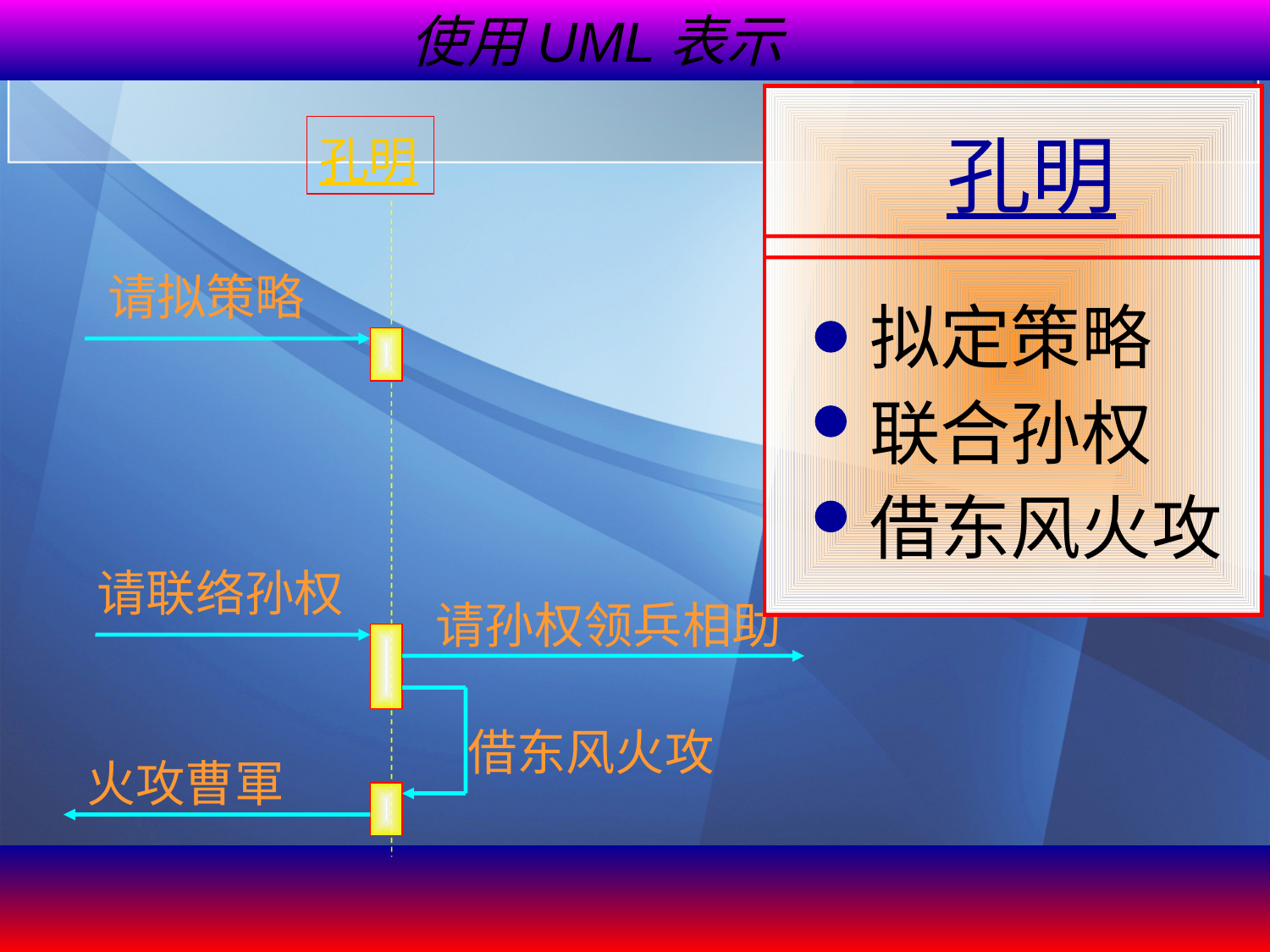

使用UML表示

孔明

拟定策略

联合孙权

借东风火攻

孔明

请拟策略

请联络孙权
请孙权领兵相助

借东风火攻
火攻曹軍